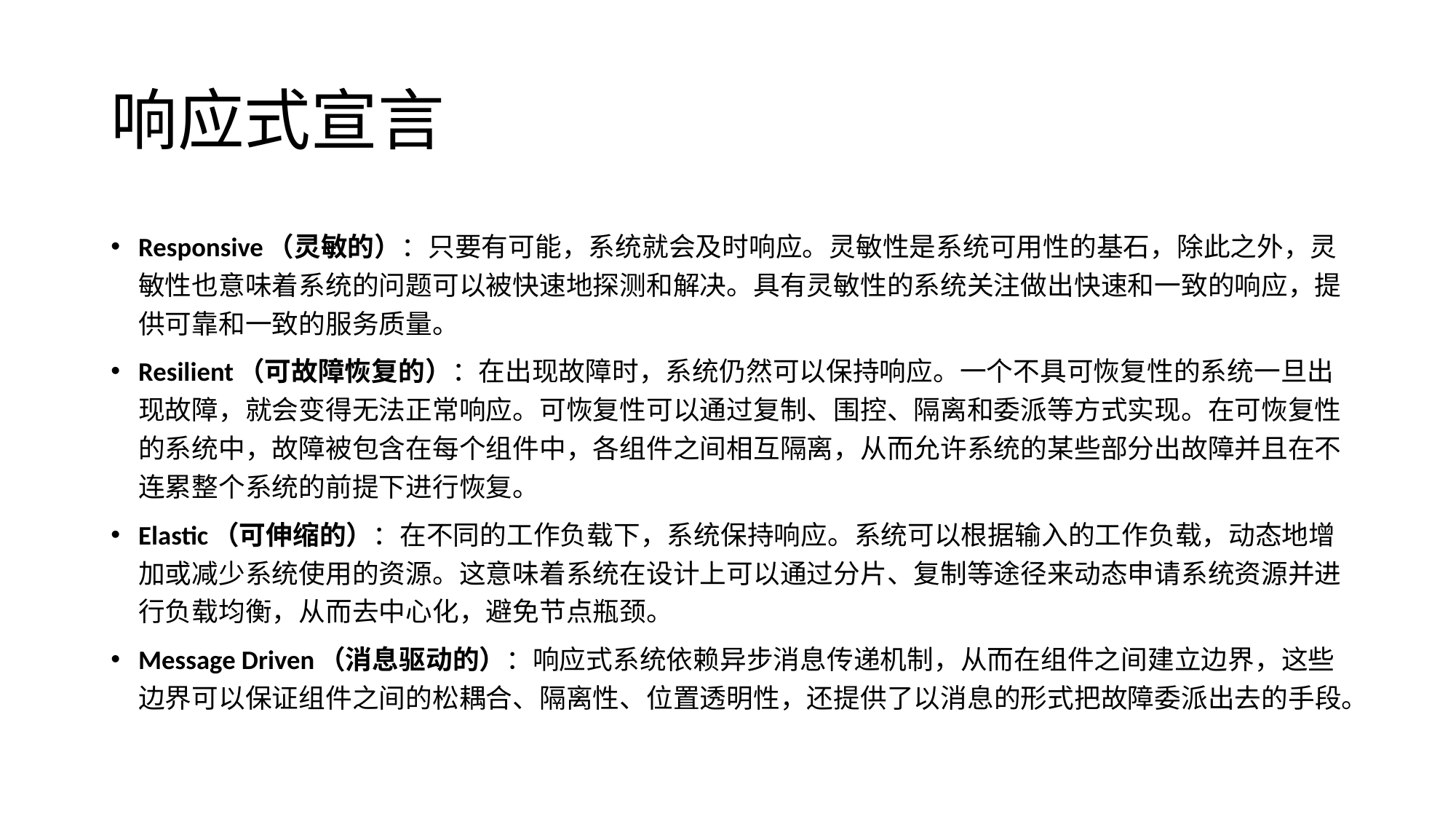

# 响应式宣言
Responsive（灵敏的）：只要有可能，系统就会及时响应。灵敏性是系统可用性的基石，除此之外，灵敏性也意味着系统的问题可以被快速地探测和解决。具有灵敏性的系统关注做出快速和一致的响应，提供可靠和一致的服务质量。
Resilient（可故障恢复的）：在出现故障时，系统仍然可以保持响应。一个不具可恢复性的系统一旦出现故障，就会变得无法正常响应。可恢复性可以通过复制、围控、隔离和委派等方式实现。在可恢复性的系统中，故障被包含在每个组件中，各组件之间相互隔离，从而允许系统的某些部分出故障并且在不连累整个系统的前提下进行恢复。
Elastic（可伸缩的）：在不同的工作负载下，系统保持响应。系统可以根据输入的工作负载，动态地增加或减少系统使用的资源。这意味着系统在设计上可以通过分片、复制等途径来动态申请系统资源并进行负载均衡，从而去中心化，避免节点瓶颈。
Message Driven（消息驱动的）：响应式系统依赖异步消息传递机制，从而在组件之间建立边界，这些边界可以保证组件之间的松耦合、隔离性、位置透明性，还提供了以消息的形式把故障委派出去的手段。